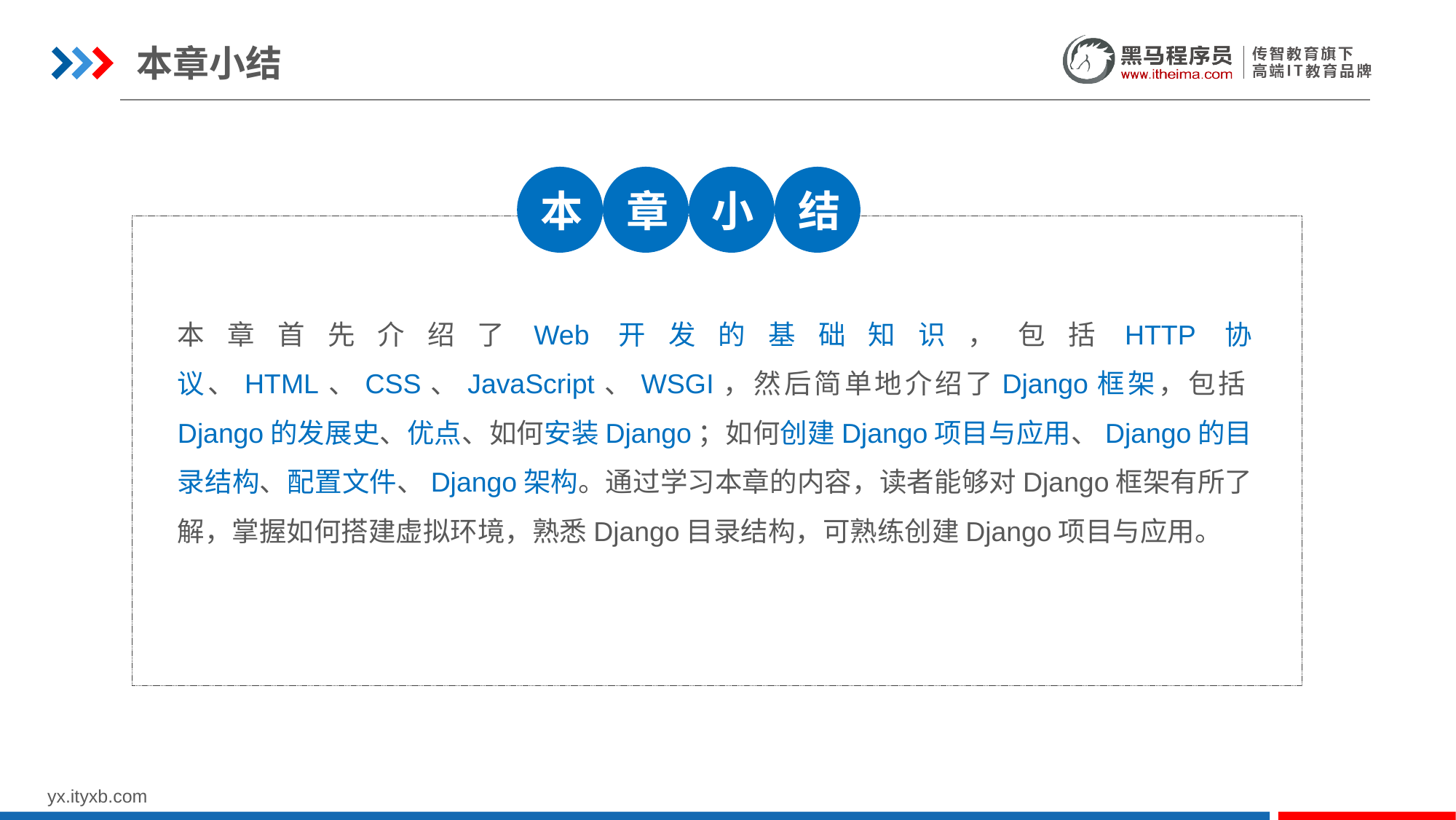

本章小结
本
章
小
结

本章首先介绍了Web开发的基础知识，包括HTTP协议、HTML、CSS、JavaScript、WSGI，然后简单地介绍了Django框架，包括Django的发展史、优点、如何安装Django；如何创建Django项目与应用、Django的目录结构、配置文件、Django架构。通过学习本章的内容，读者能够对Django框架有所了解，掌握如何搭建虚拟环境，熟悉Django目录结构，可熟练创建Django项目与应用。